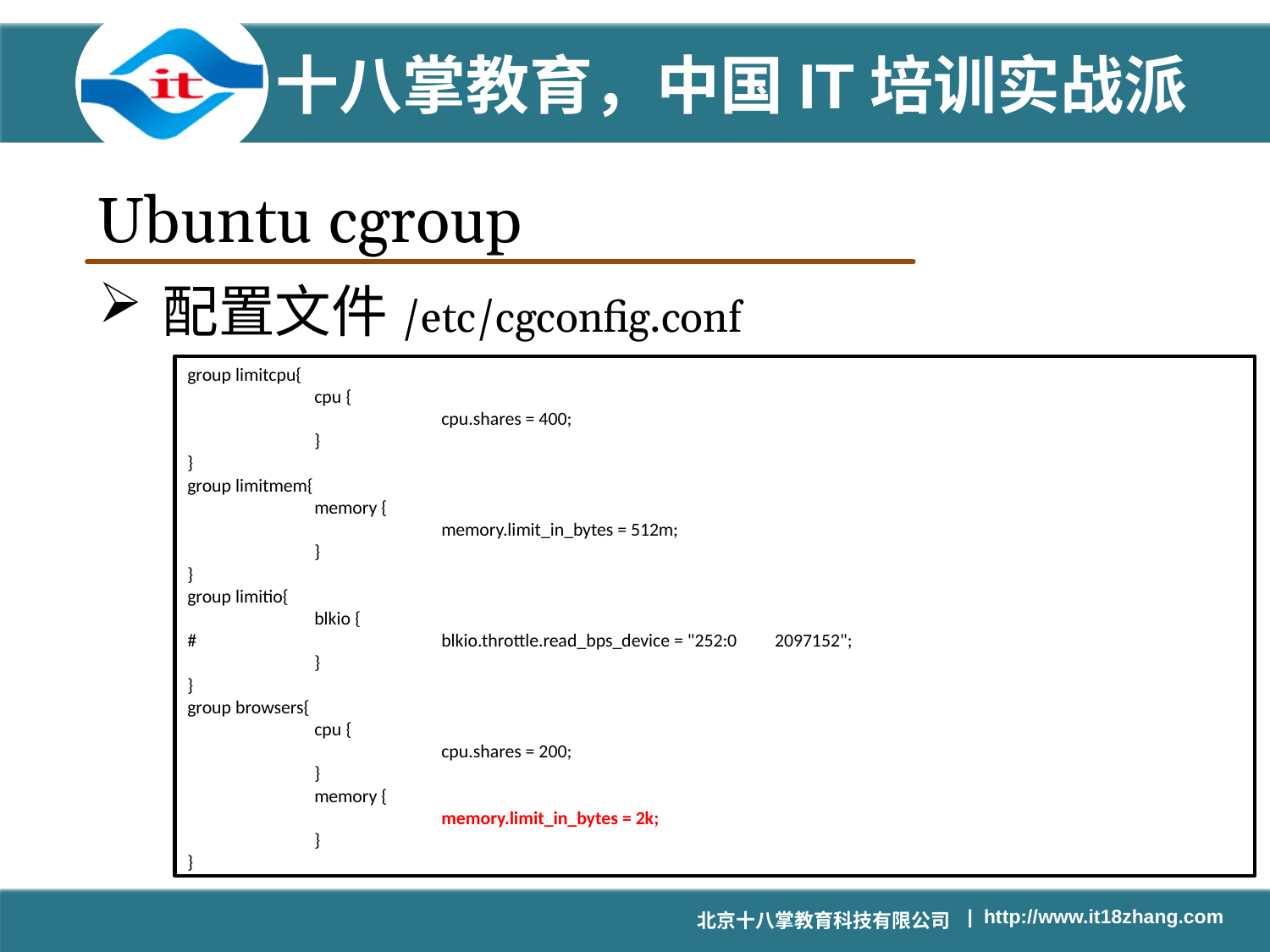

# Ubuntu cgroup
配置文件/etc/cgconfig.conf
group limitcpu{
	cpu {
		cpu.shares = 400;
	}
}
group limitmem{
	memory {
		memory.limit_in_bytes = 512m;
	}
}
group limitio{
	blkio {
#		blkio.throttle.read_bps_device = "252:0         2097152";
	}
}
group browsers{
	cpu {
		cpu.shares = 200;
	}
	memory {
		memory.limit_in_bytes = 2k;
	}
}